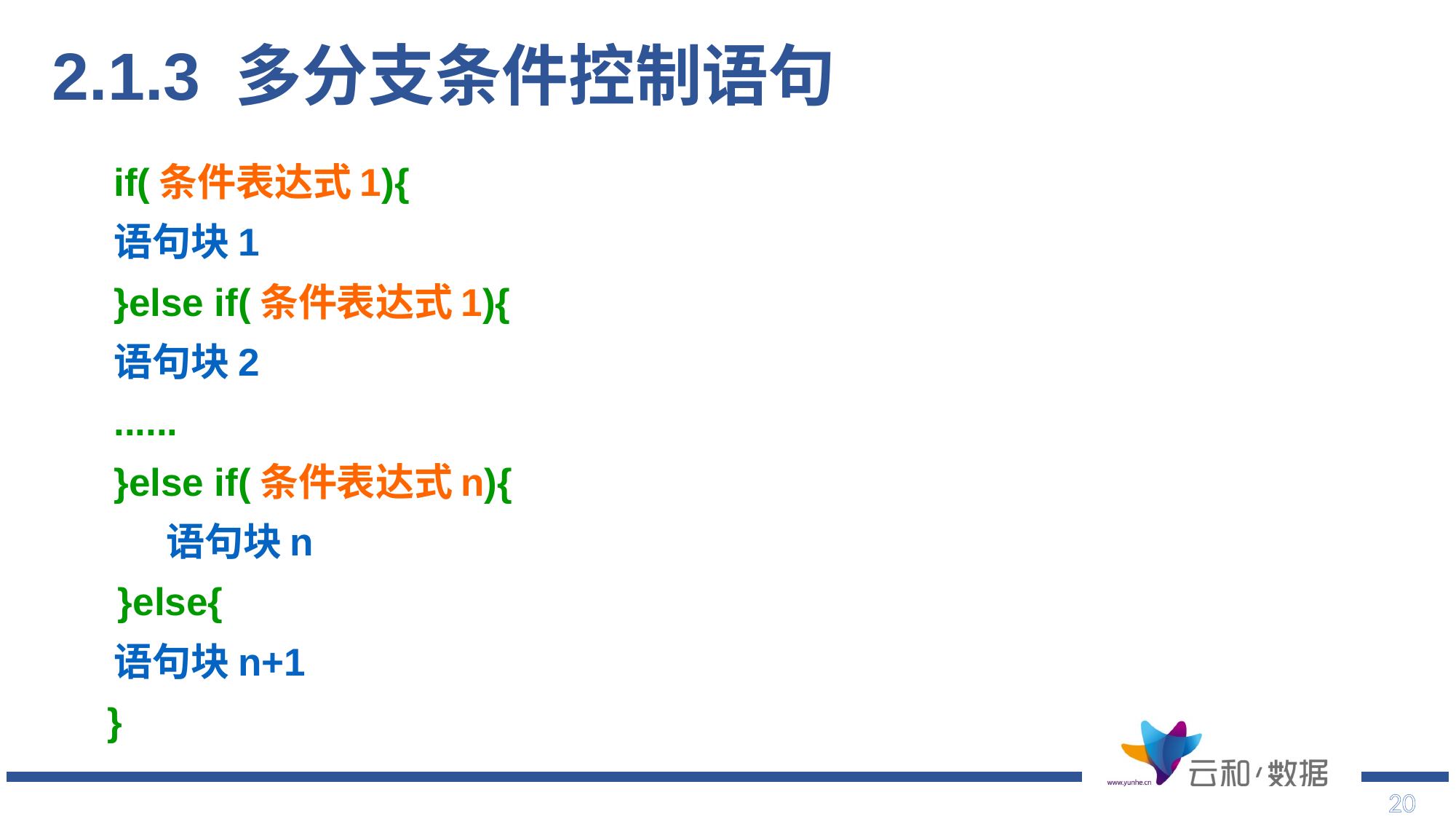

# 2.1.3 多分支条件控制语句
	if(条件表达式1){
		语句块1
	}else if(条件表达式1){
		语句块2
	......
	}else if(条件表达式n){
	     语句块n
   }else{
		语句块n+1
  }